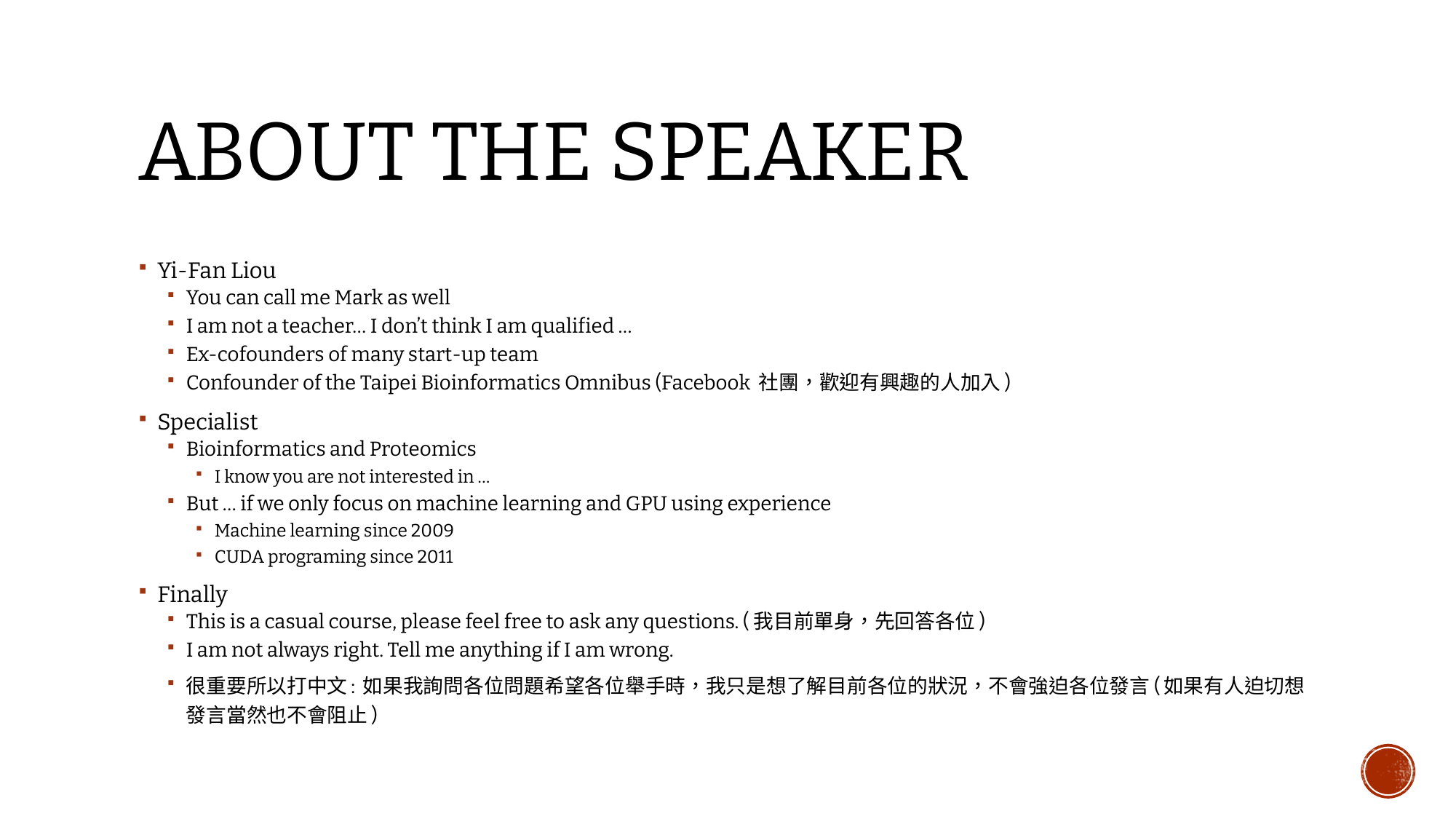

# About the speaker
Yi-Fan Liou
You can call me Mark as well
I am not a teacher… I don’t think I am qualified …
Ex-cofounders of many start-up team
Confounder of the Taipei Bioinformatics Omnibus (Facebook 社團，歡迎有興趣的人加入)
Specialist
Bioinformatics and Proteomics
I know you are not interested in …
But … if we only focus on machine learning and GPU using experience
Machine learning since 2009
CUDA programing since 2011
Finally
This is a casual course, please feel free to ask any questions. (我目前單身，先回答各位)
I am not always right. Tell me anything if I am wrong.
很重要所以打中文: 如果我詢問各位問題希望各位舉手時，我只是想了解目前各位的狀況，不會強迫各位發言(如果有人迫切想發言當然也不會阻止)